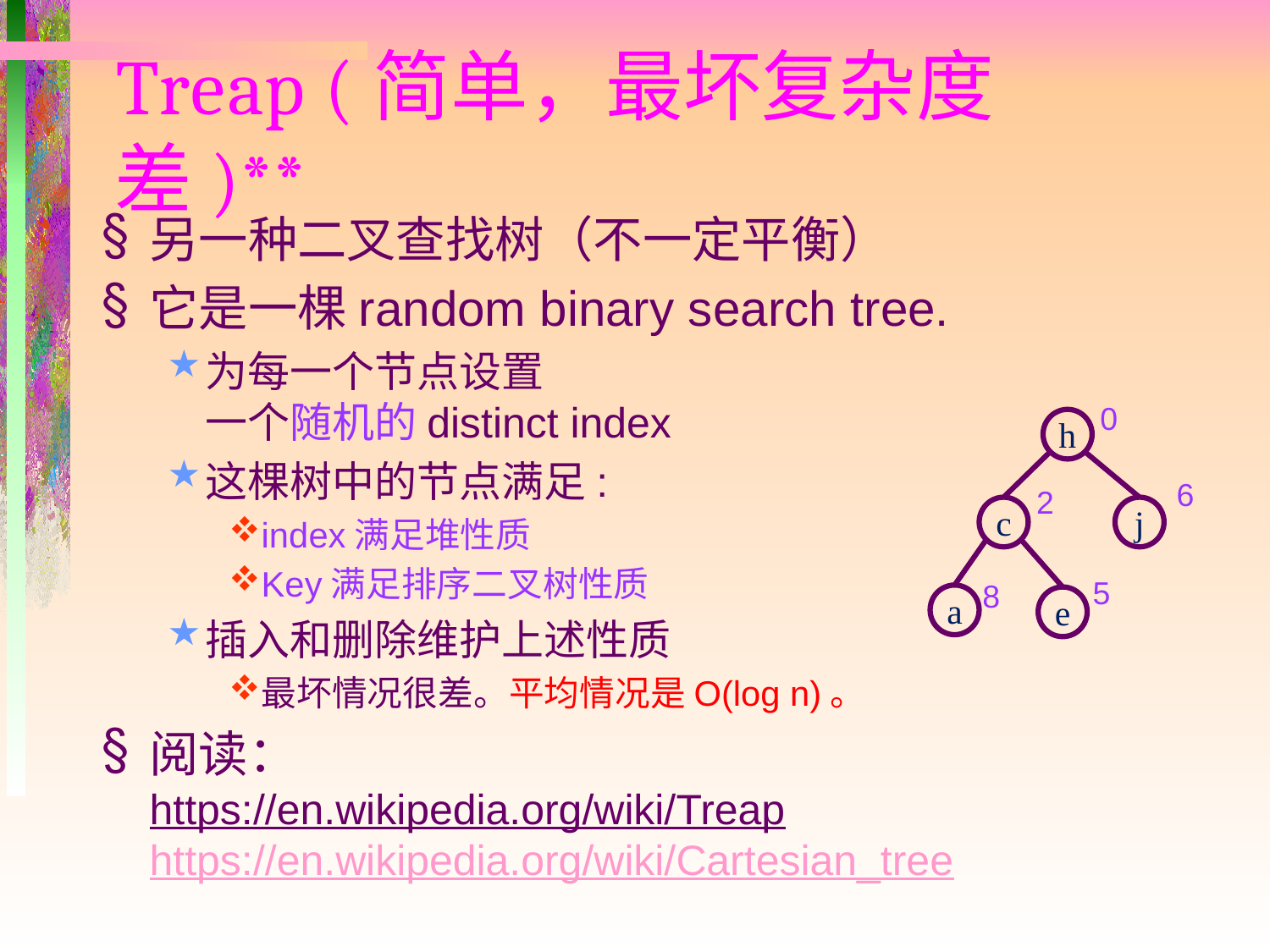

# Treap (简单，最坏复杂度差)**
另一种二叉查找树（不一定平衡）
它是一棵random binary search tree.
为每一个节点设置
一个随机的distinct index
这棵树中的节点满足:
index满足堆性质
Key满足排序二叉树性质
插入和删除维护上述性质
最坏情况很差。平均情况是O(log n)。
阅读：
https://en.wikipedia.org/wiki/Treap
https://en.wikipedia.org/wiki/Cartesian_tree
0
h
6
2
c
j
5
8
a
e